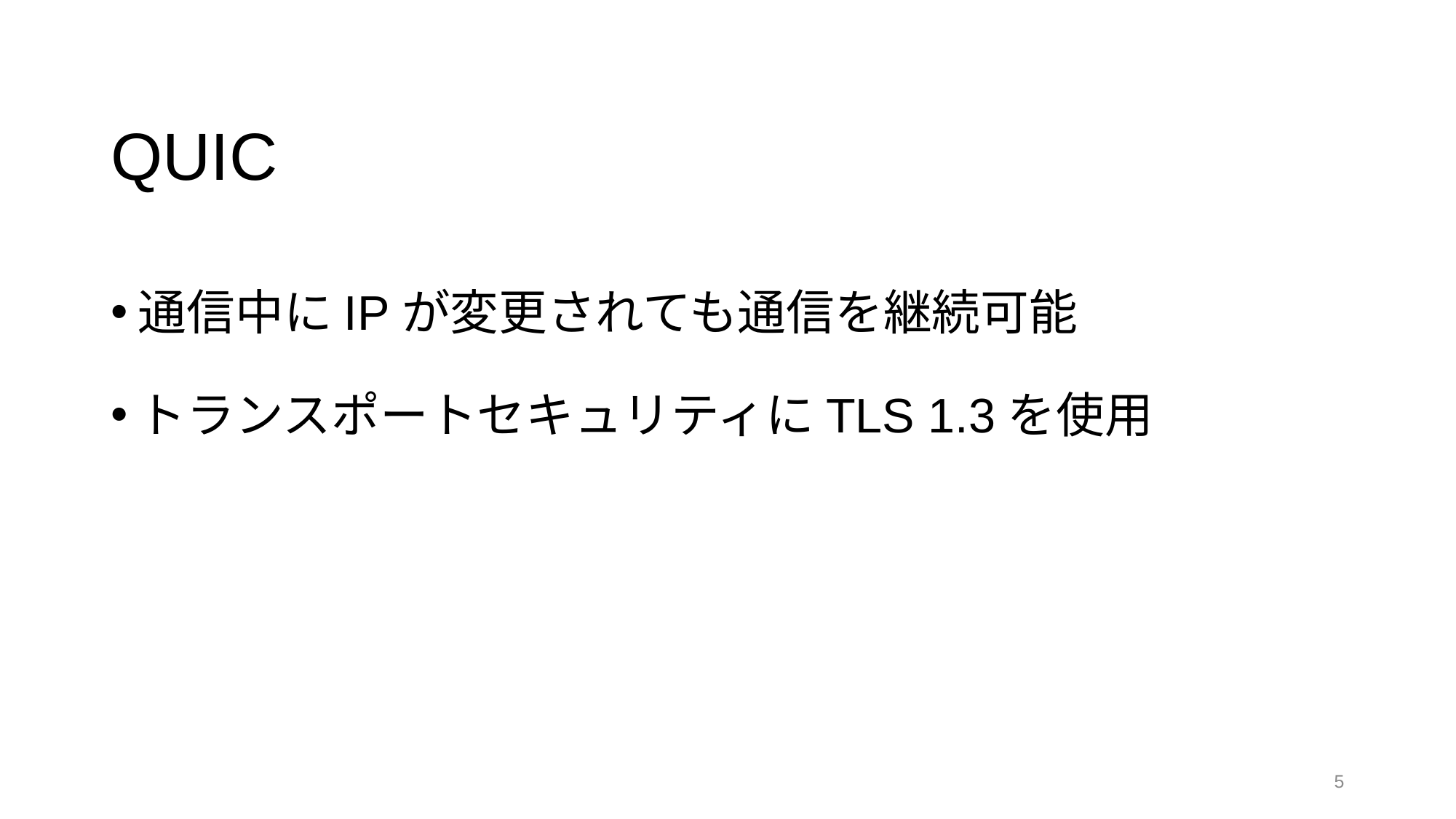

# QUIC
通信中にIPが変更されても通信を継続可能
トランスポートセキュリティにTLS 1.3を使用
5